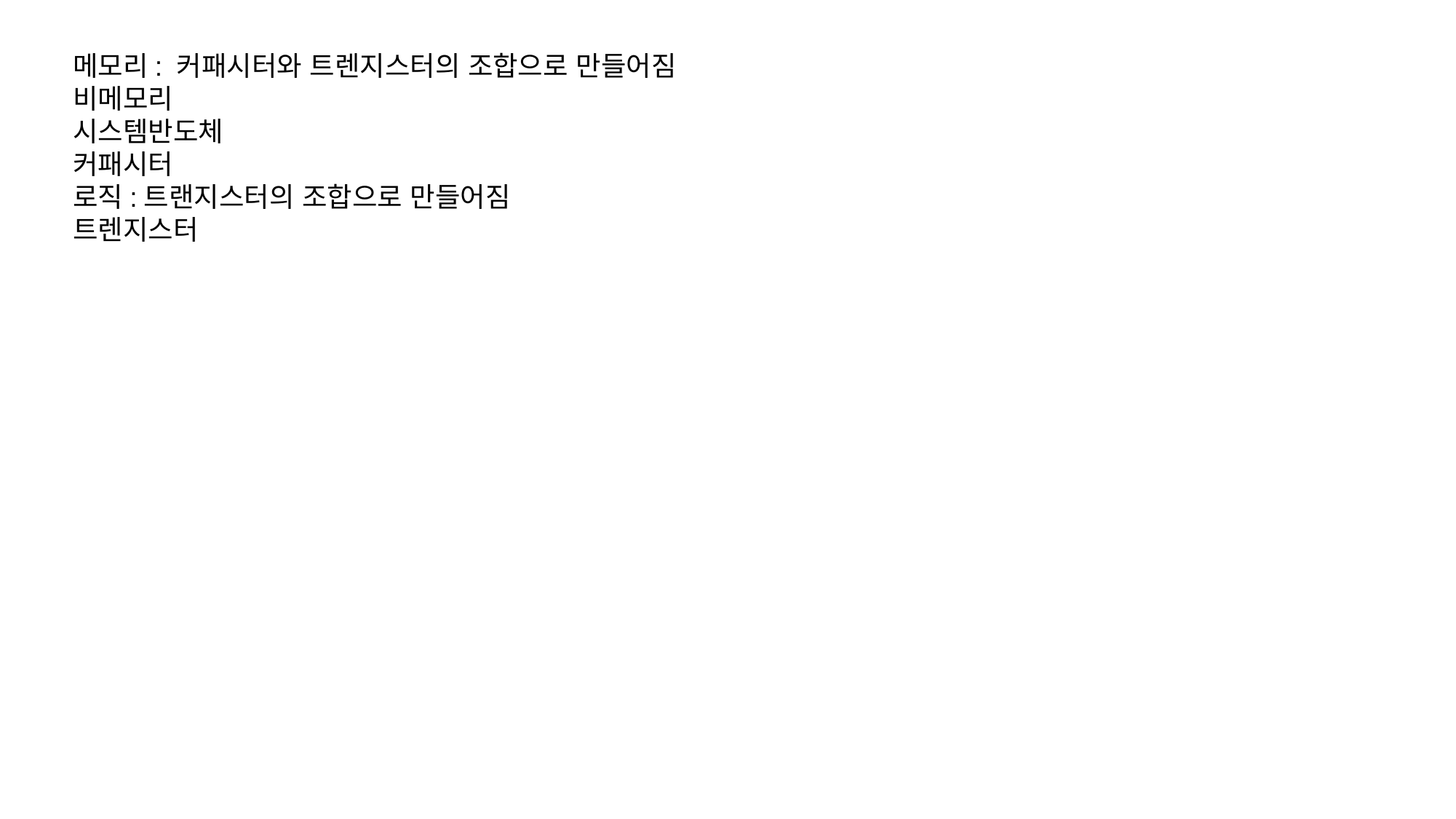

메모리: 커패시터와 트렌지스터의 조합으로 만들어짐
비메모리
시스템반도체
커패시터
로직:트랜지스터의 조합으로 만들어짐
트렌지스터